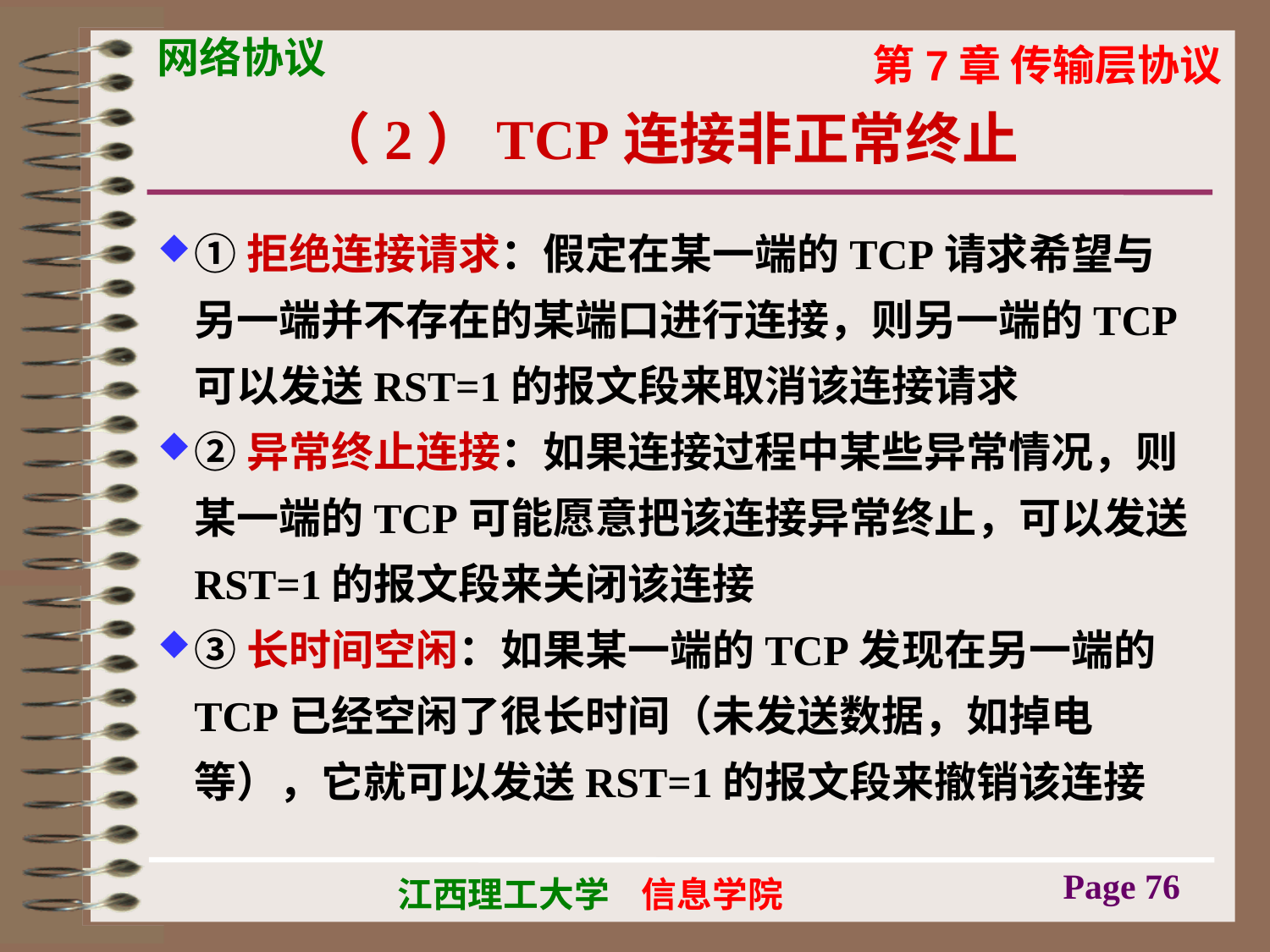

# （2）TCP连接非正常终止
①拒绝连接请求：假定在某一端的TCP请求希望与另一端并不存在的某端口进行连接，则另一端的TCP可以发送RST=1的报文段来取消该连接请求
②异常终止连接：如果连接过程中某些异常情况，则某一端的TCP可能愿意把该连接异常终止，可以发送RST=1的报文段来关闭该连接
③长时间空闲：如果某一端的TCP发现在另一端的TCP已经空闲了很长时间（未发送数据，如掉电等），它就可以发送RST=1的报文段来撤销该连接
Page 76